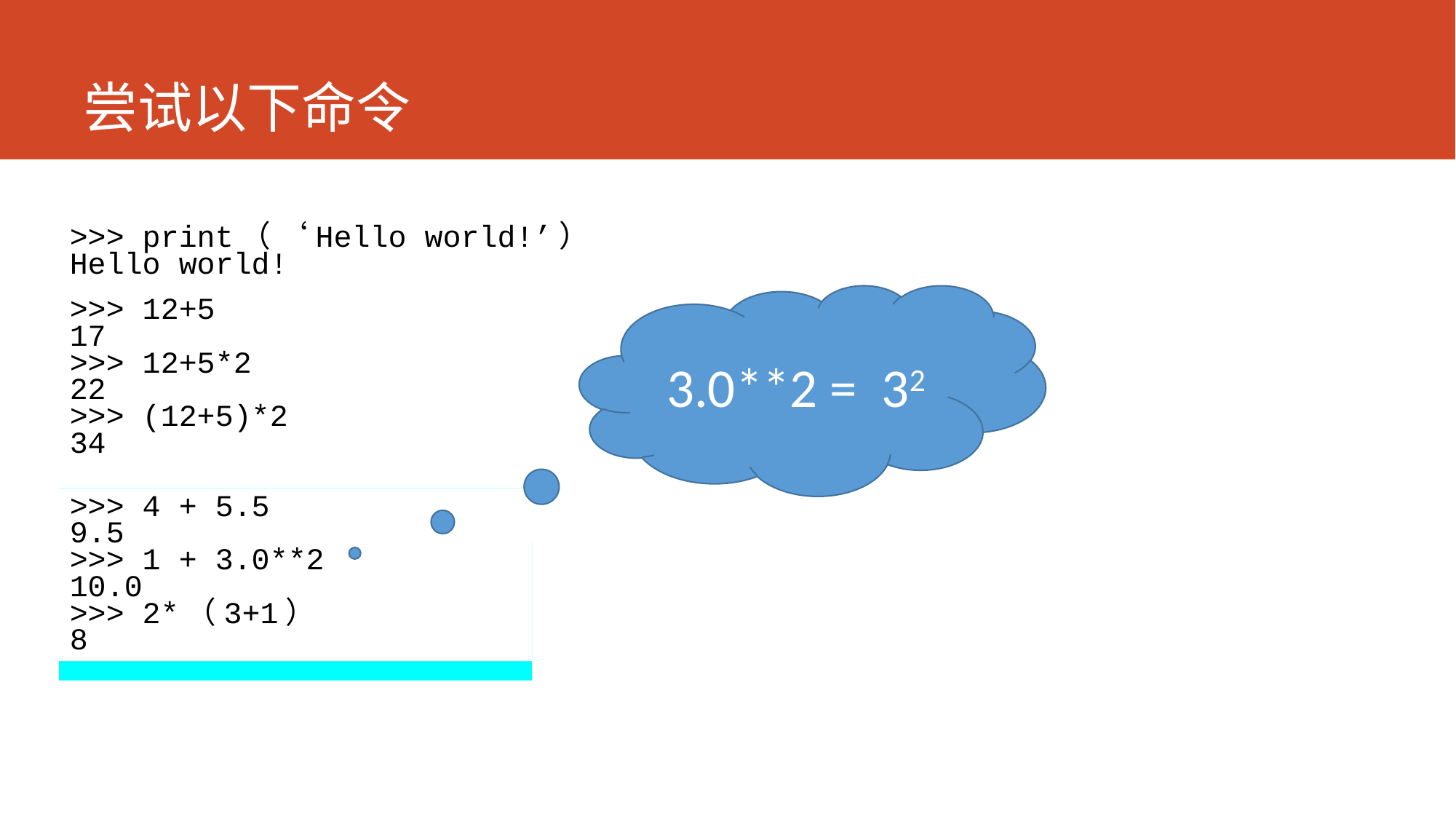

# 尝试以下命令
>>> print（ ‘Hello world!’）
Hello world!
3.0**2 =  32
>>> 12+5
17
>>> 12+5*2
22
>>> (12+5)*2
34

>>> 4 + 5.5
9.5
>>> 1 + 3.0**2
10.0
>>> 2*（3+1）
8